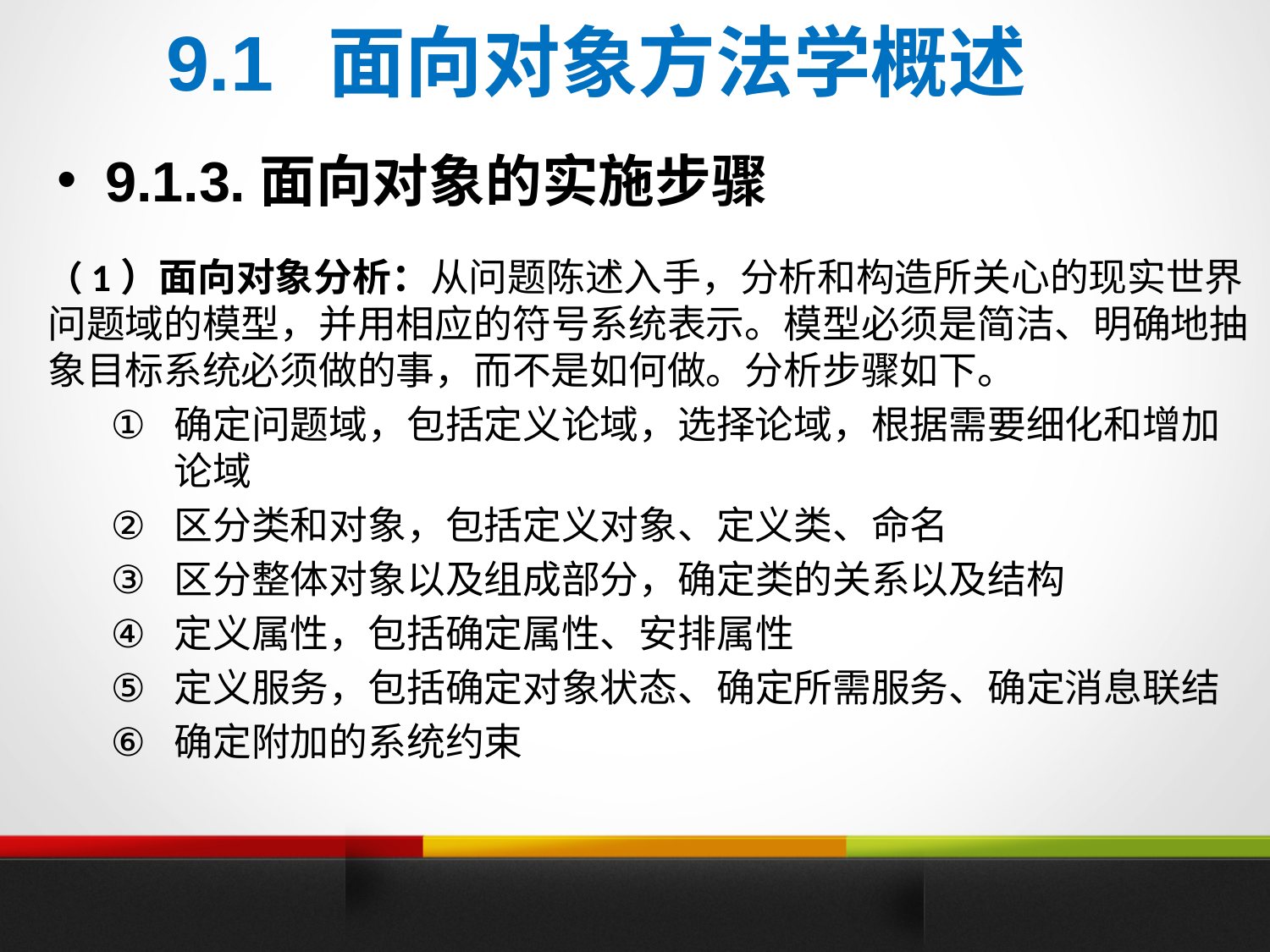

9.1  面向对象方法学概述
9.1.3.面向对象的实施步骤
（1）面向对象分析：从问题陈述入手，分析和构造所关心的现实世界问题域的模型，并用相应的符号系统表示。模型必须是简洁、明确地抽象目标系统必须做的事，而不是如何做。分析步骤如下。
确定问题域，包括定义论域，选择论域，根据需要细化和增加论域
区分类和对象，包括定义对象、定义类、命名
区分整体对象以及组成部分，确定类的关系以及结构
定义属性，包括确定属性、安排属性
定义服务，包括确定对象状态、确定所需服务、确定消息联结
确定附加的系统约束